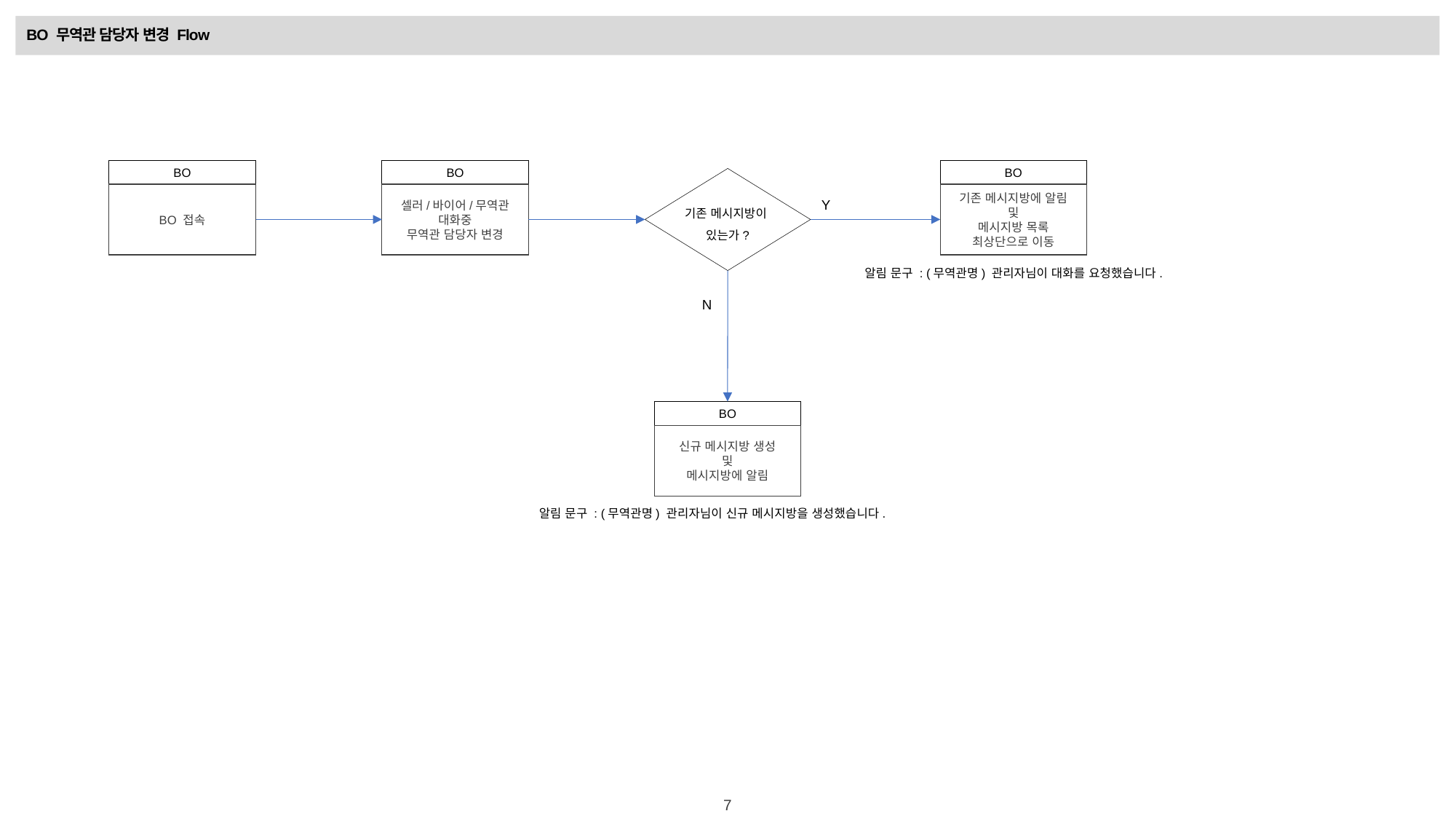

# BO 무역관 담당자 변경 Flow
BO
BO 접속
BO
셀러/바이어/무역관
대화중
무역관 담당자 변경
BO
기존 메시지방에 알림
및
메시지방 목록
최상단으로 이동

기존 메시지방이
있는가?
Y
알림 문구 : (무역관명) 관리자님이 대화를 요청했습니다.
N
BO
신규 메시지방 생성
및
메시지방에 알림
알림 문구 : (무역관명) 관리자님이 신규 메시지방을 생성했습니다.